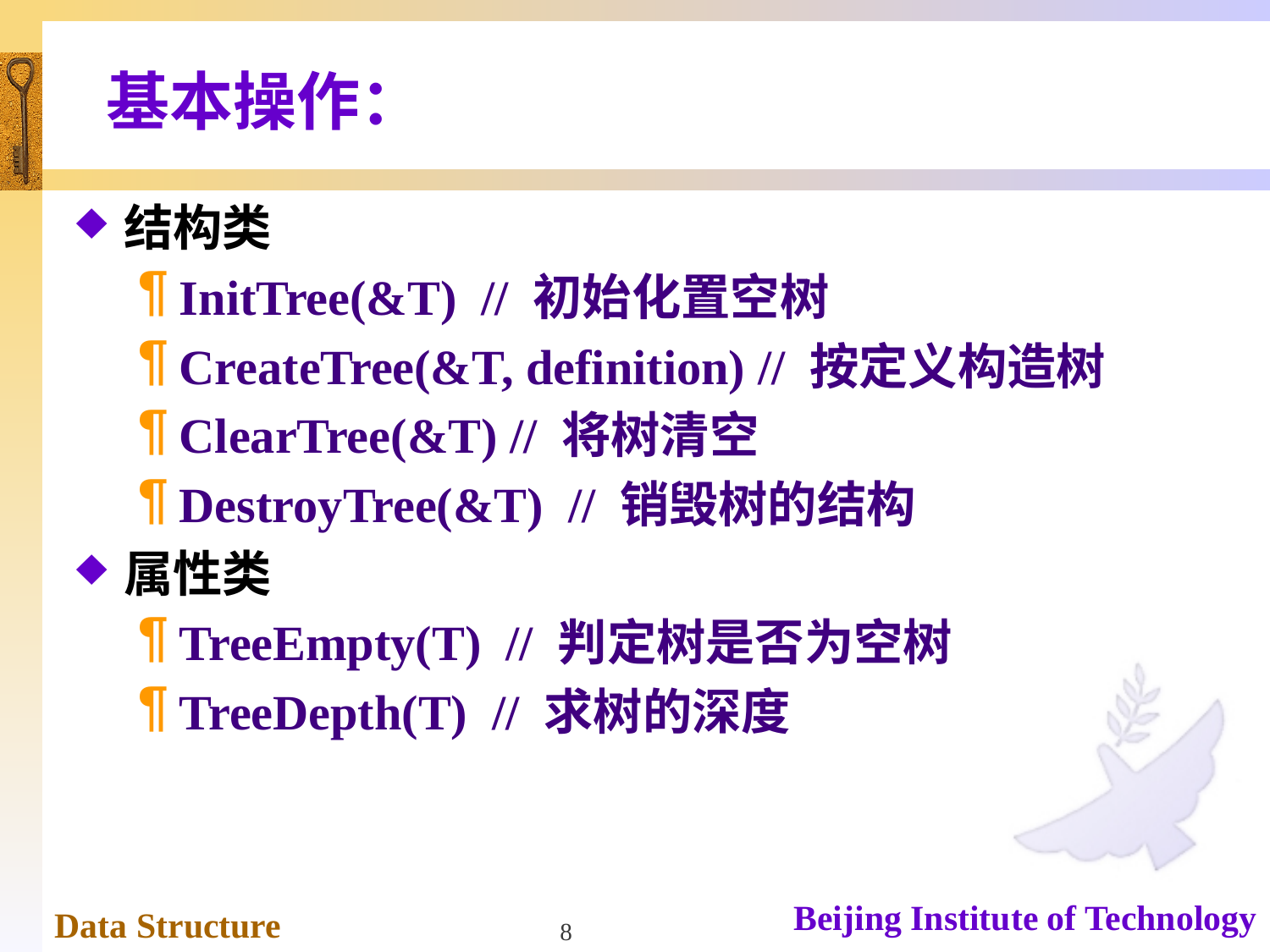

# 基本操作：
结构类
InitTree(&T)  // 初始化置空树
CreateTree(&T, definition) // 按定义构造树
ClearTree(&T) // 将树清空
DestroyTree(&T)  // 销毁树的结构
属性类
TreeEmpty(T)  // 判定树是否为空树
TreeDepth(T)  // 求树的深度
8